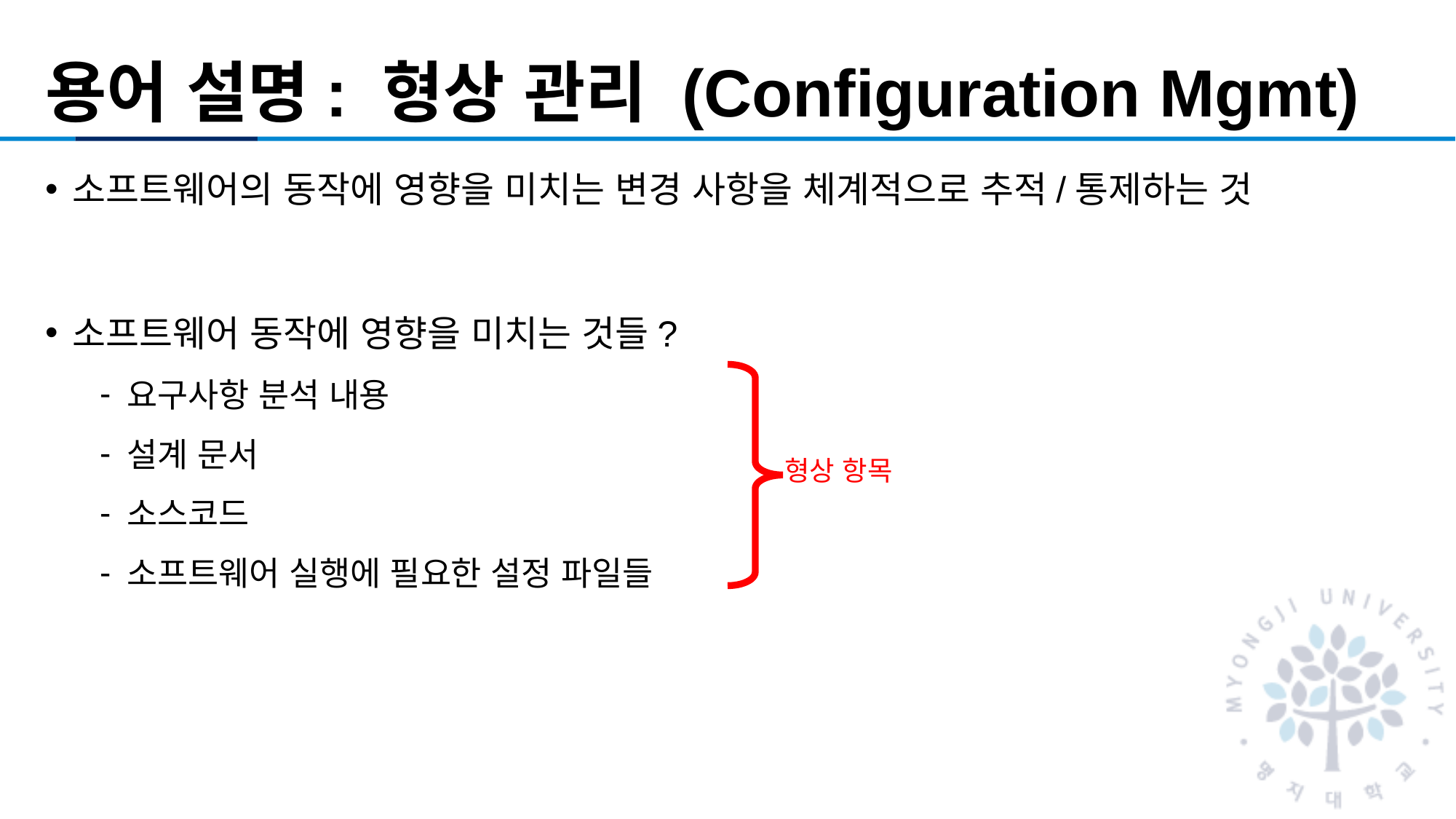

# 용어 설명: 형상 관리 (Configuration Mgmt)
소프트웨어의 동작에 영향을 미치는 변경 사항을 체계적으로 추적/통제하는 것

소프트웨어 동작에 영향을 미치는 것들?
요구사항 분석 내용
설계 문서
소스코드
소프트웨어 실행에 필요한 설정 파일들

형상 항목